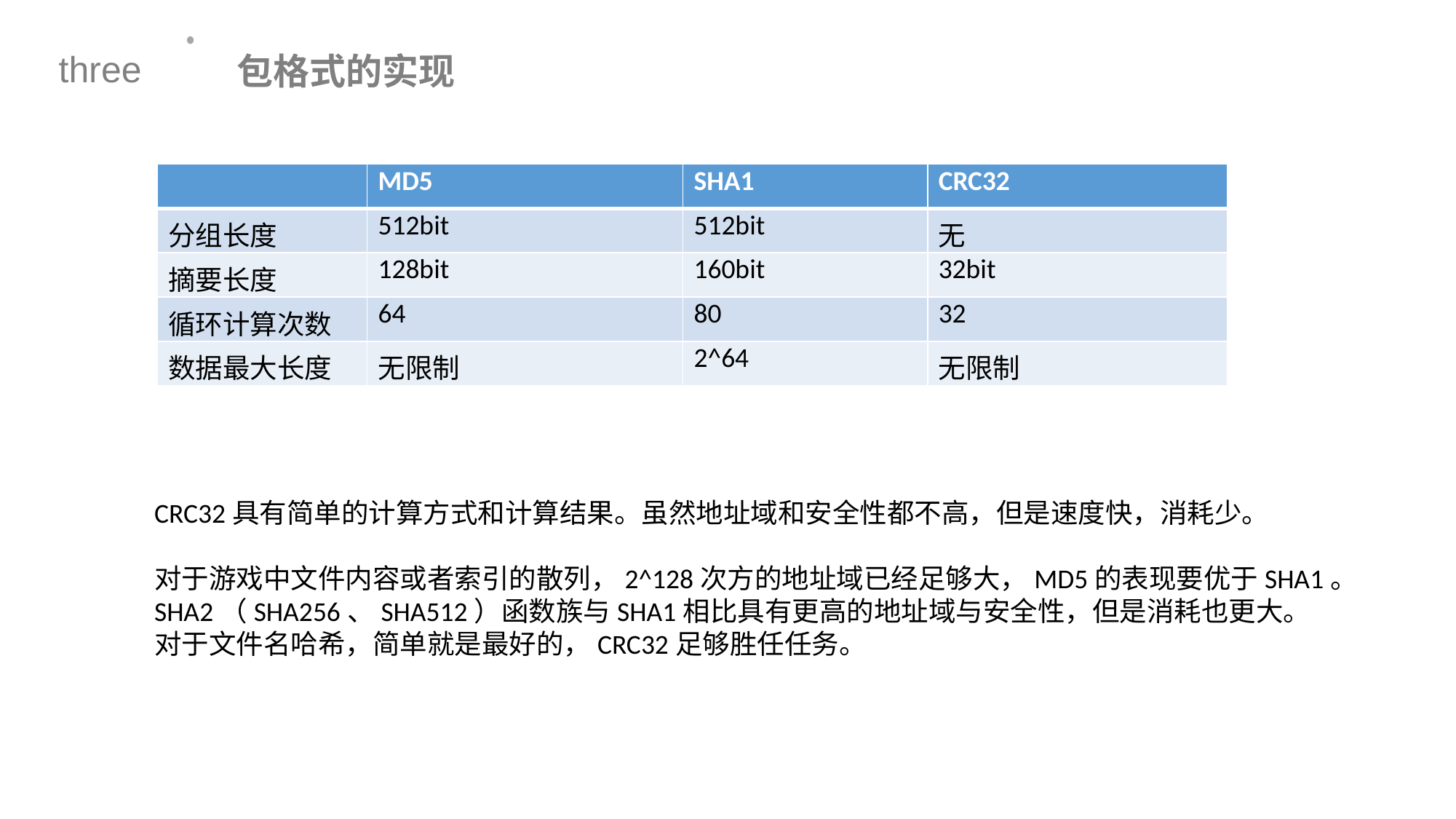

包格式的实现

three
|  | MD5 | SHA1 | CRC32 |
| --- | --- | --- | --- |
| 分组长度 | 512bit | 512bit | 无 |
| 摘要长度 | 128bit | 160bit | 32bit |
| 循环计算次数 | 64 | 80 | 32 |
| 数据最大长度 | 无限制 | 2^64 | 无限制 |

CRC32具有简单的计算方式和计算结果。虽然地址域和安全性都不高，但是速度快，消耗少。

对于游戏中文件内容或者索引的散列，2^128次方的地址域已经足够大，MD5的表现要优于SHA1。
SHA2（SHA256、SHA512）函数族与SHA1相比具有更高的地址域与安全性，但是消耗也更大。
对于文件名哈希，简单就是最好的，CRC32足够胜任任务。